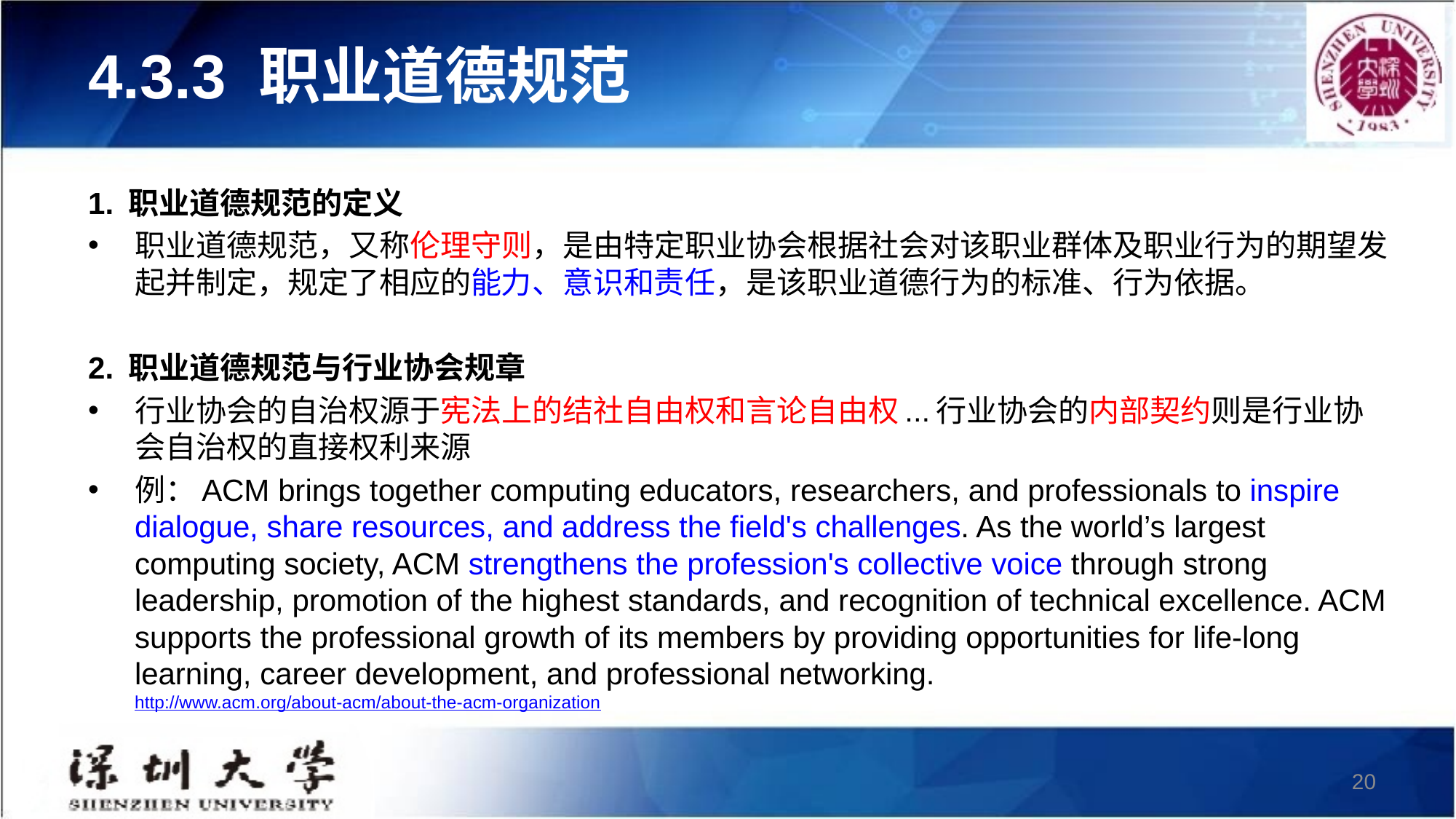

# 4.3.3 职业道德规范
1. 职业道德规范的定义
职业道德规范，又称伦理守则，是由特定职业协会根据社会对该职业群体及职业行为的期望发起并制定，规定了相应的能力、意识和责任，是该职业道德行为的标准、行为依据。

2. 职业道德规范与行业协会规章
行业协会的自治权源于宪法上的结社自由权和言论自由权...行业协会的内部契约则是行业协会自治权的直接权利来源
例：ACM brings together computing educators, researchers, and professionals to inspire dialogue, share resources, and address the field's challenges. As the world’s largest computing society, ACM strengthens the profession's collective voice through strong leadership, promotion of the highest standards, and recognition of technical excellence. ACM supports the professional growth of its members by providing opportunities for life‐long learning, career development, and professional networking. http://www.acm.org/about-acm/about-the-acm-organization

20